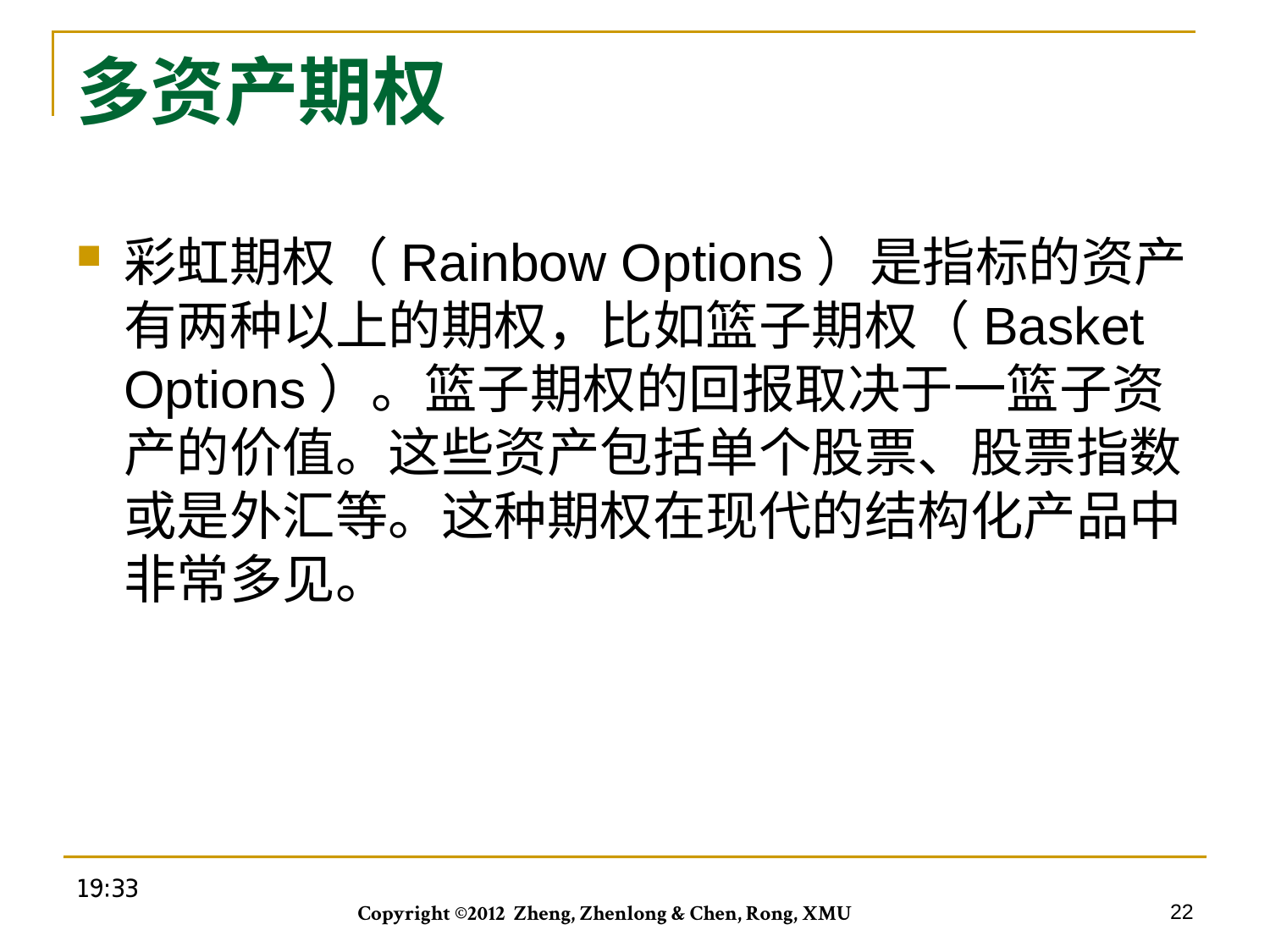

# 多资产期权
彩虹期权（Rainbow Options）是指标的资产有两种以上的期权，比如篮子期权（Basket Options）。篮子期权的回报取决于一篮子资产的价值。这些资产包括单个股票、股票指数或是外汇等。这种期权在现代的结构化产品中非常多见。
19:33
22
Copyright ©2012  Zheng, Zhenlong & Chen, Rong, XMU